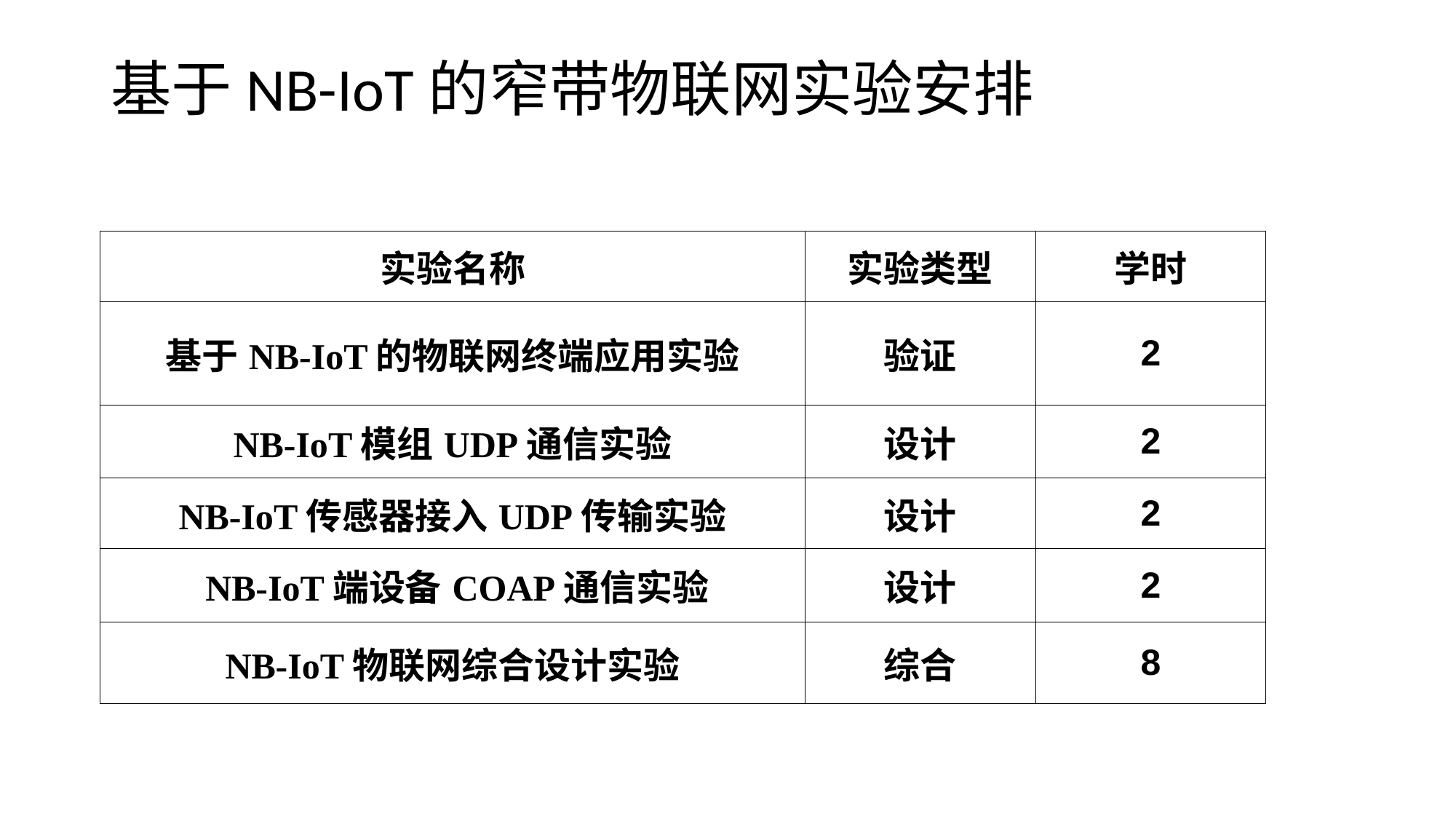

# 基于NB-IoT的窄带物联网实验安排
| 实验名称 | 实验类型 | 学时 |
| --- | --- | --- |
| 基于NB-IoT的物联网终端应用实验 | 验证 | 2 |
| NB-IoT模组UDP通信实验 | 设计 | 2 |
| NB-IoT传感器接入UDP传输实验 | 设计 | 2 |
| NB-IoT端设备COAP通信实验 | 设计 | 2 |
| NB-IoT物联网综合设计实验 | 综合 | 8 |